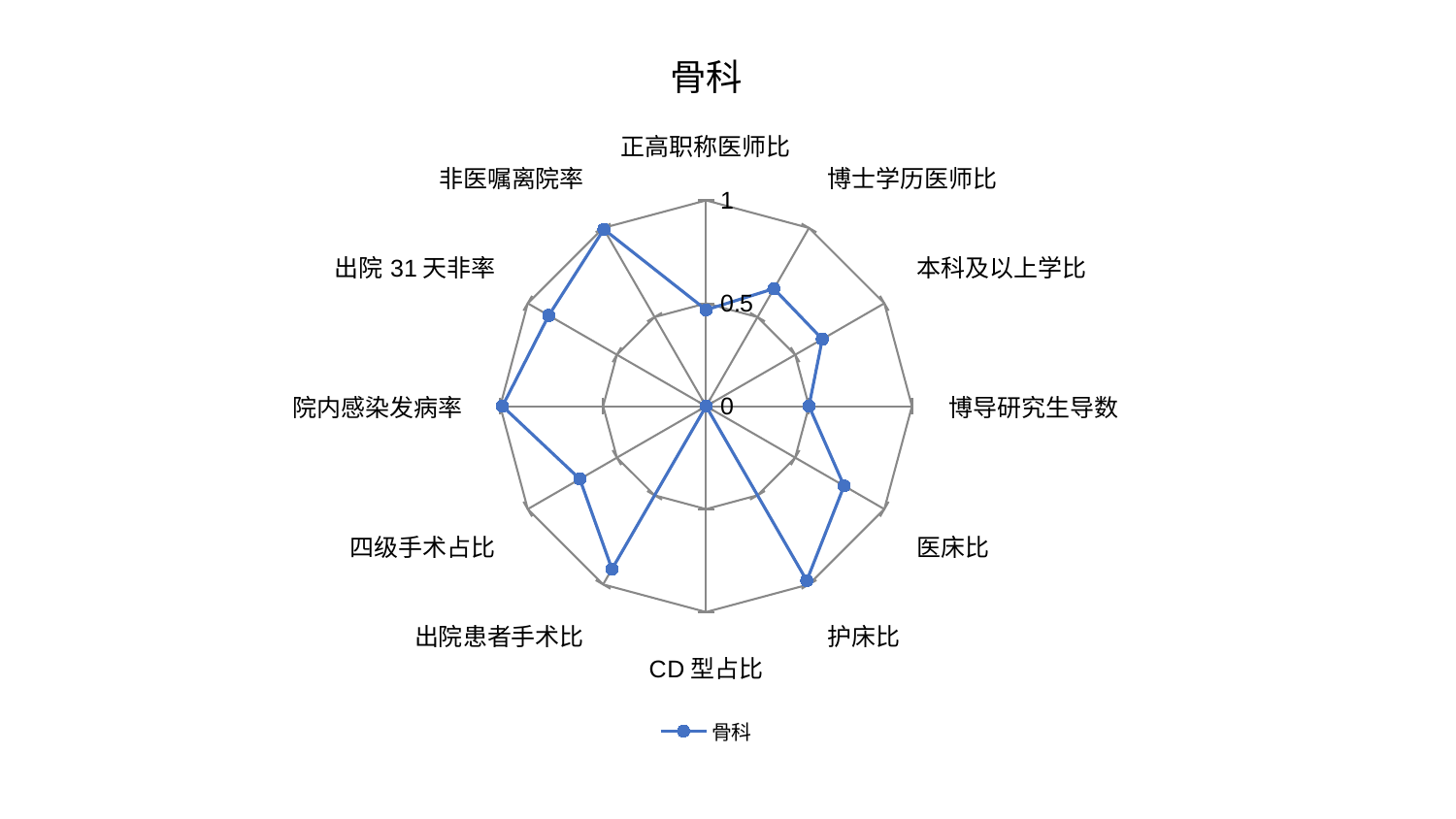

### Chart: 骨科

| Category | 骨科 |
|---|---|
| 正高职称医师比 | 0.4680817108203 |
| 博士学历医师比 | 0.659188034188034 |
| 本科及以上学比 | 0.652173913043478 |
| 博导研究生导数 | 0.5 |
| 医床比 | 0.77422480620155 |
| 护床比 | 0.978757256285392 |
| CD型占比 | 0.0 |
| 出院患者手术比 | 0.913940473034815 |
| 四级手术占比 | 0.707888372598571 |
| 院内感染发病率 | 0.988888888888889 |
| 出院31天非率 | 0.882331661064284 |
| 非医嘱离院率 | 0.992492064783918 |
10